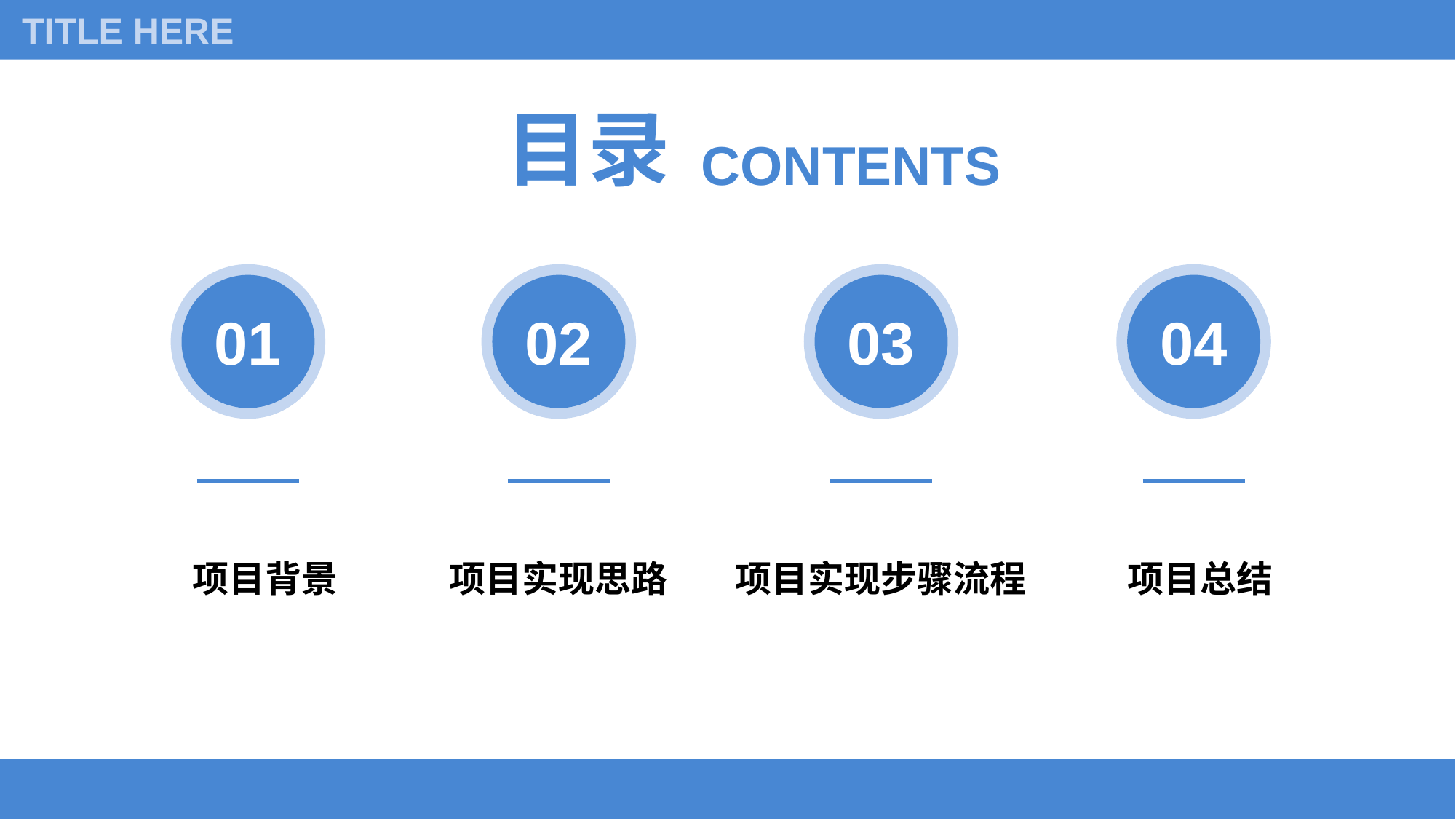

TITLE HERE
目录
CONTENTS

03
04
01
02
项目实现步骤流程
项目总结
项目背景
项目实现思路